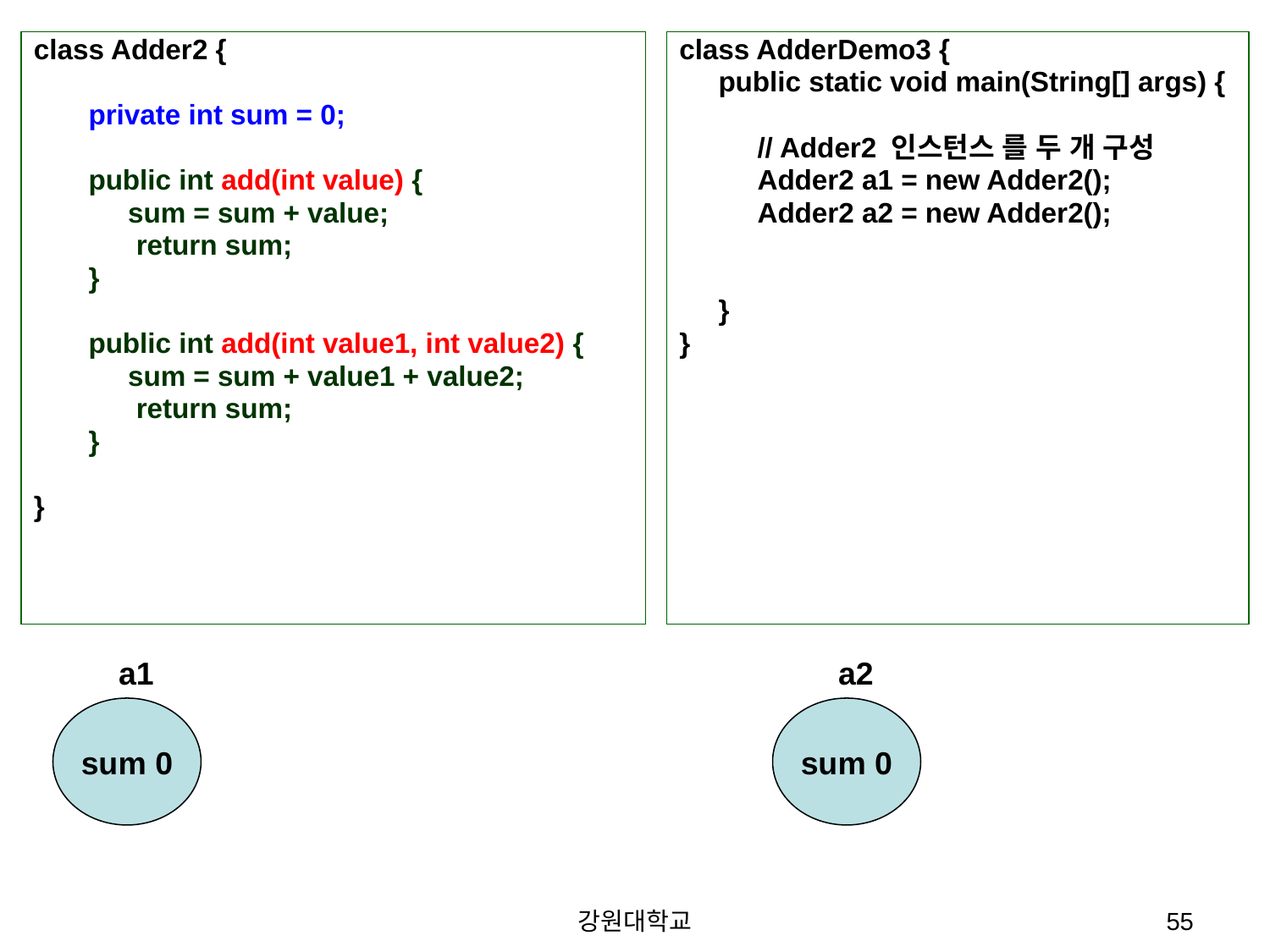

class Adder2 {

       private int sum = 0;

       public int add(int value) {
            sum = sum + value;
	       return sum;
       }

       public int add(int value1, int value2) {
            sum = sum + value1 + value2;
	       return sum;
       }

}
class AdderDemo3 {
     public static void main(String[] args) {

          // Adder2 인스턴스 를 두 개 구성
          Adder2 a1 = new Adder2();
          Adder2 a2 = new Adder2();

     }
}
a1
a2
sum 0
sum 0
강원대학교
55